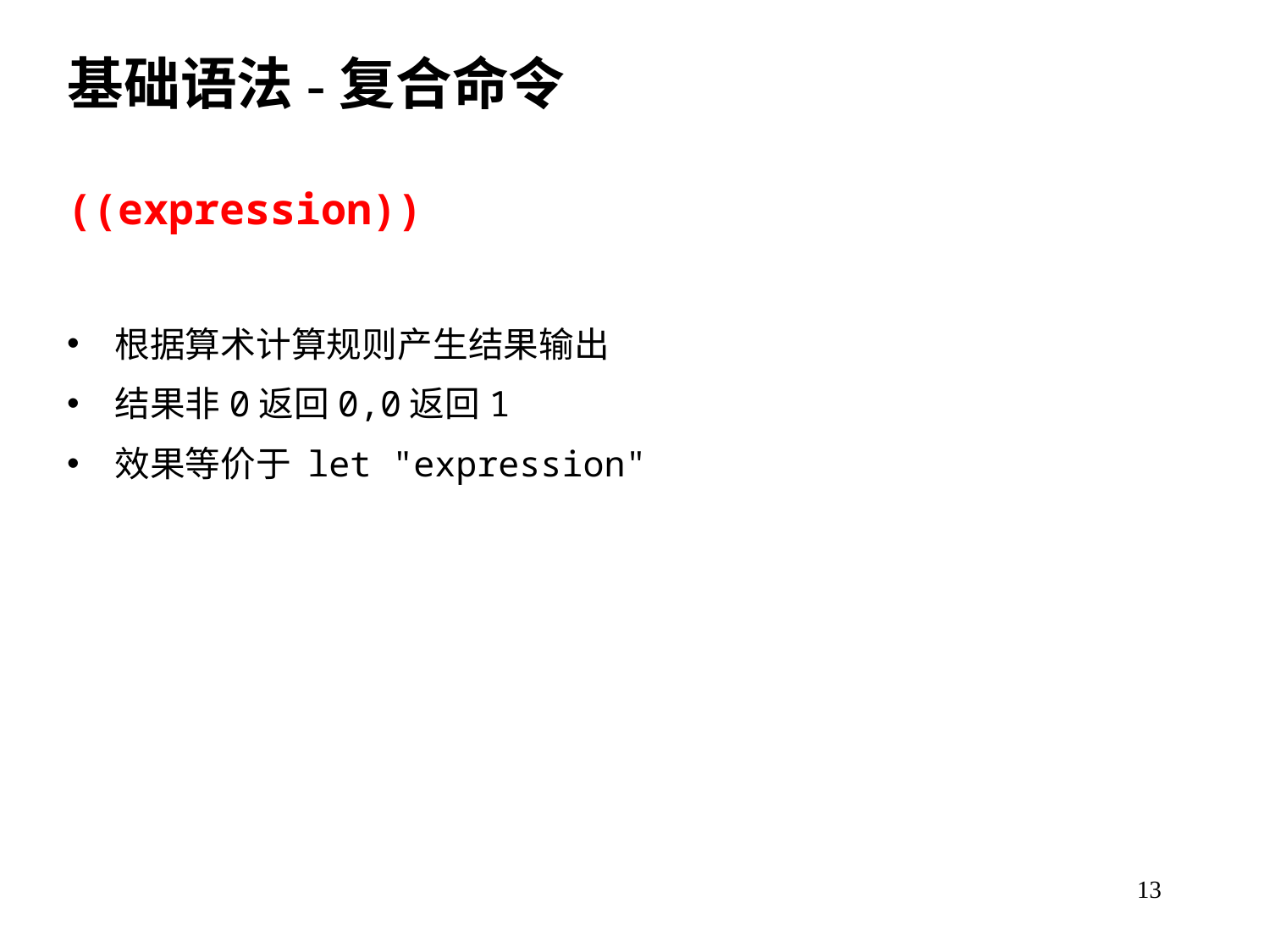

基础语法-复合命令
((expression))
根据算术计算规则产生结果输出
结果非0返回0,0返回1
效果等价于 let "expression"
13